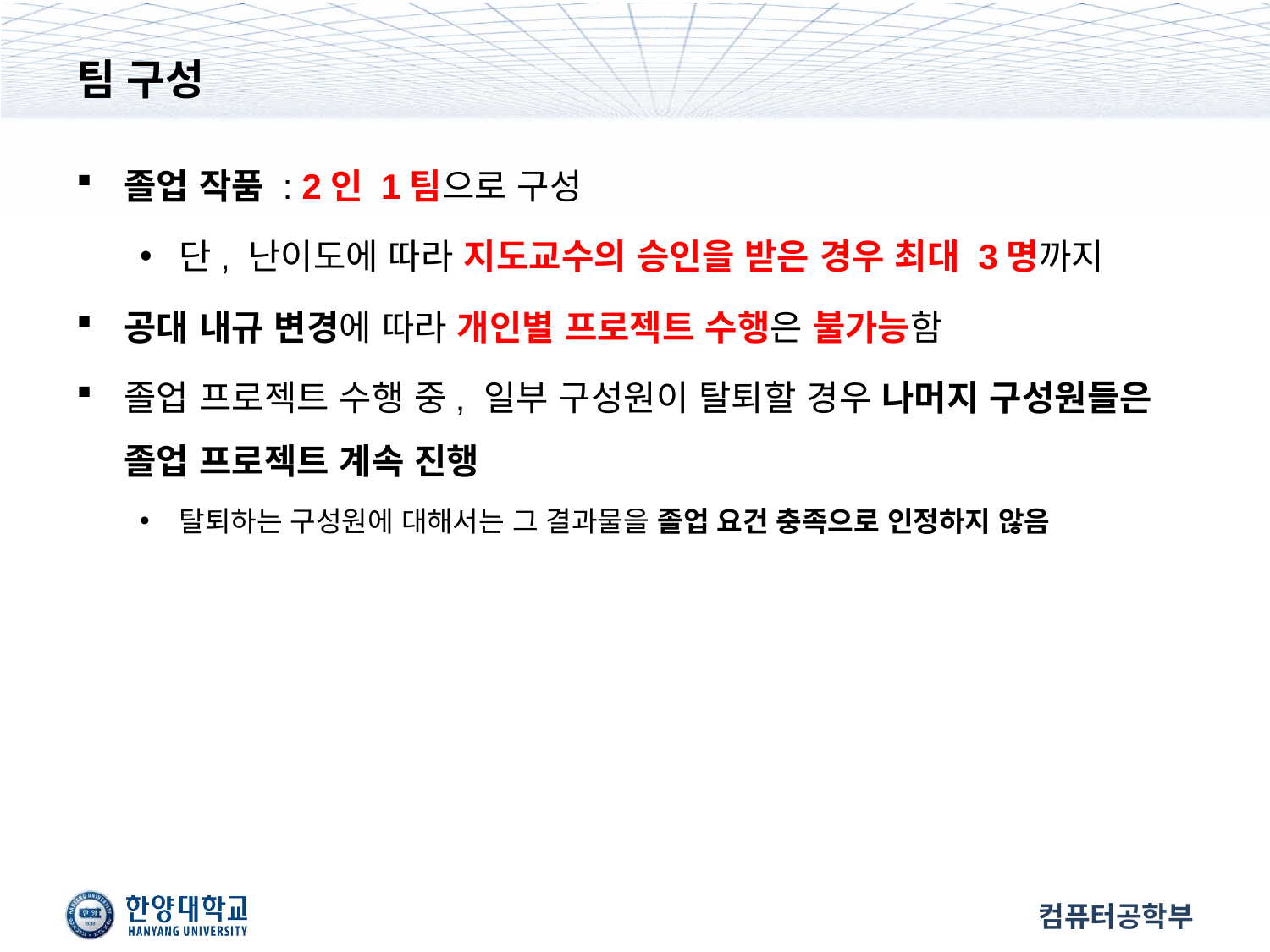

# 팀 구성
졸업 작품 : 2인 1팀으로 구성
단, 난이도에 따라 지도교수의 승인을 받은 경우 최대 3명까지
공대 내규 변경에 따라 개인별 프로젝트 수행은 불가능함
졸업 프로젝트 수행 중, 일부 구성원이 탈퇴할 경우 나머지 구성원들은 졸업 프로젝트 계속 진행
탈퇴하는 구성원에 대해서는 그 결과물을 졸업 요건 충족으로 인정하지 않음